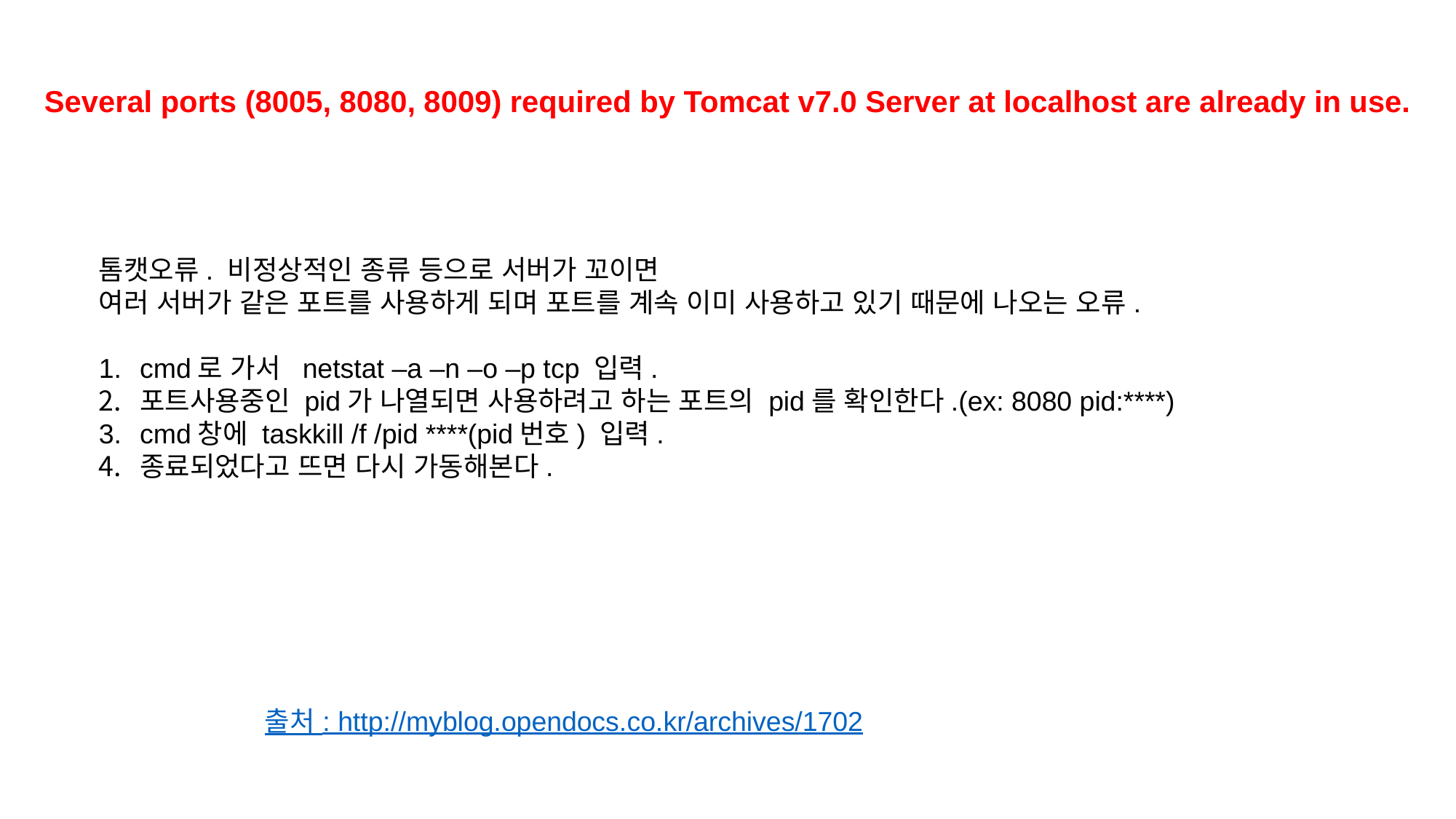

Several ports (8005, 8080, 8009) required by Tomcat v7.0 Server at localhost are already in use.

톰캣오류. 비정상적인 종류 등으로 서버가 꼬이면
여러 서버가 같은 포트를 사용하게 되며 포트를 계속 이미 사용하고 있기 때문에 나오는 오류.

cmd로 가서  netstat –a –n –o –p tcp 입력.
포트사용중인 pid가 나열되면 사용하려고 하는 포트의 pid를 확인한다.(ex: 8080 pid:****)
cmd창에 taskkill /f /pid ****(pid번호) 입력.
종료되었다고 뜨면 다시 가동해본다.
출처 : http://myblog.opendocs.co.kr/archives/1702